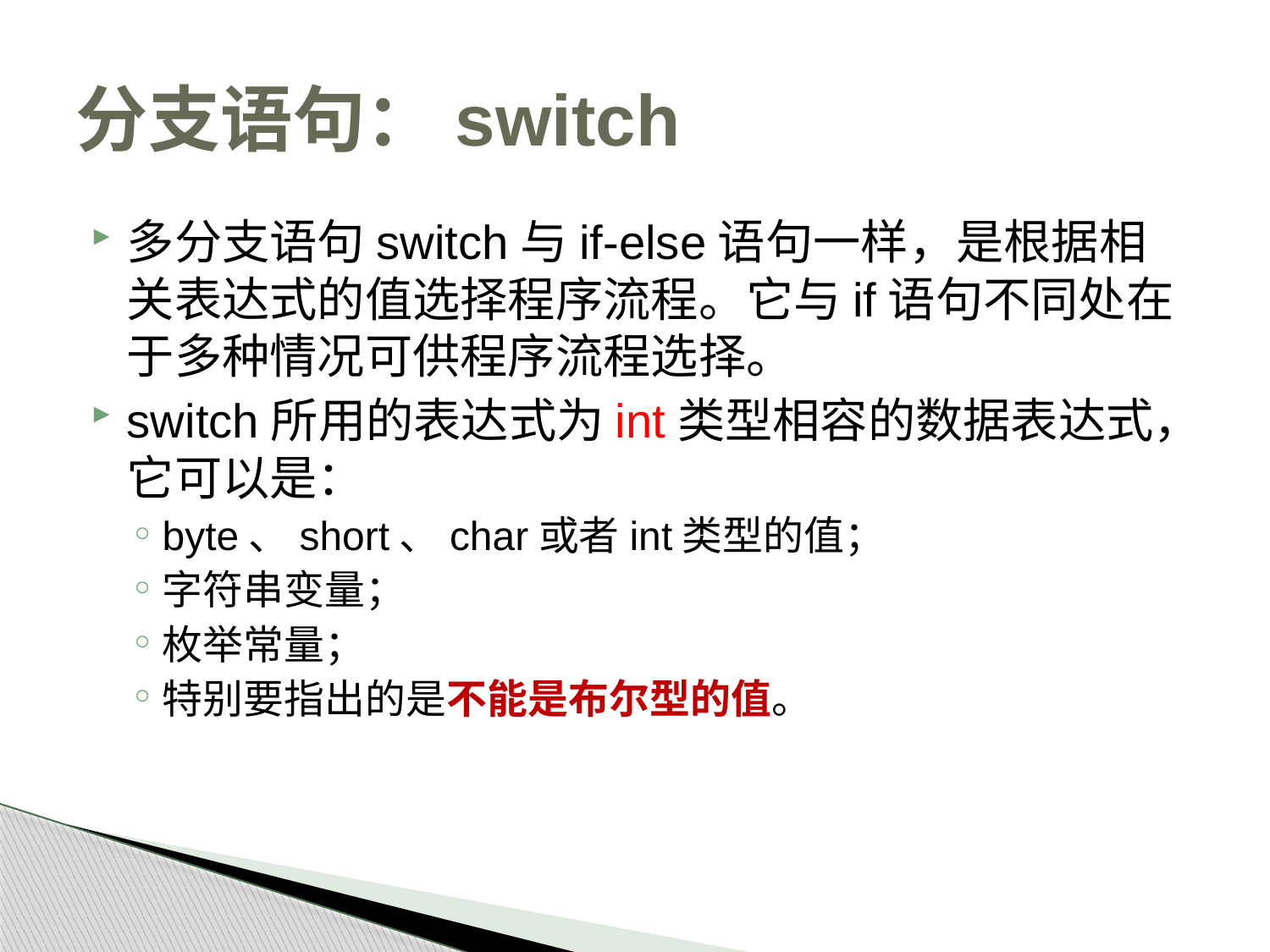

# 分支语句：switch
多分支语句switch与if-else语句一样，是根据相关表达式的值选择程序流程。它与if语句不同处在于多种情况可供程序流程选择。
switch所用的表达式为int类型相容的数据表达式，它可以是：
byte、short、char或者int类型的值；
字符串变量；
枚举常量；
特别要指出的是不能是布尔型的值。